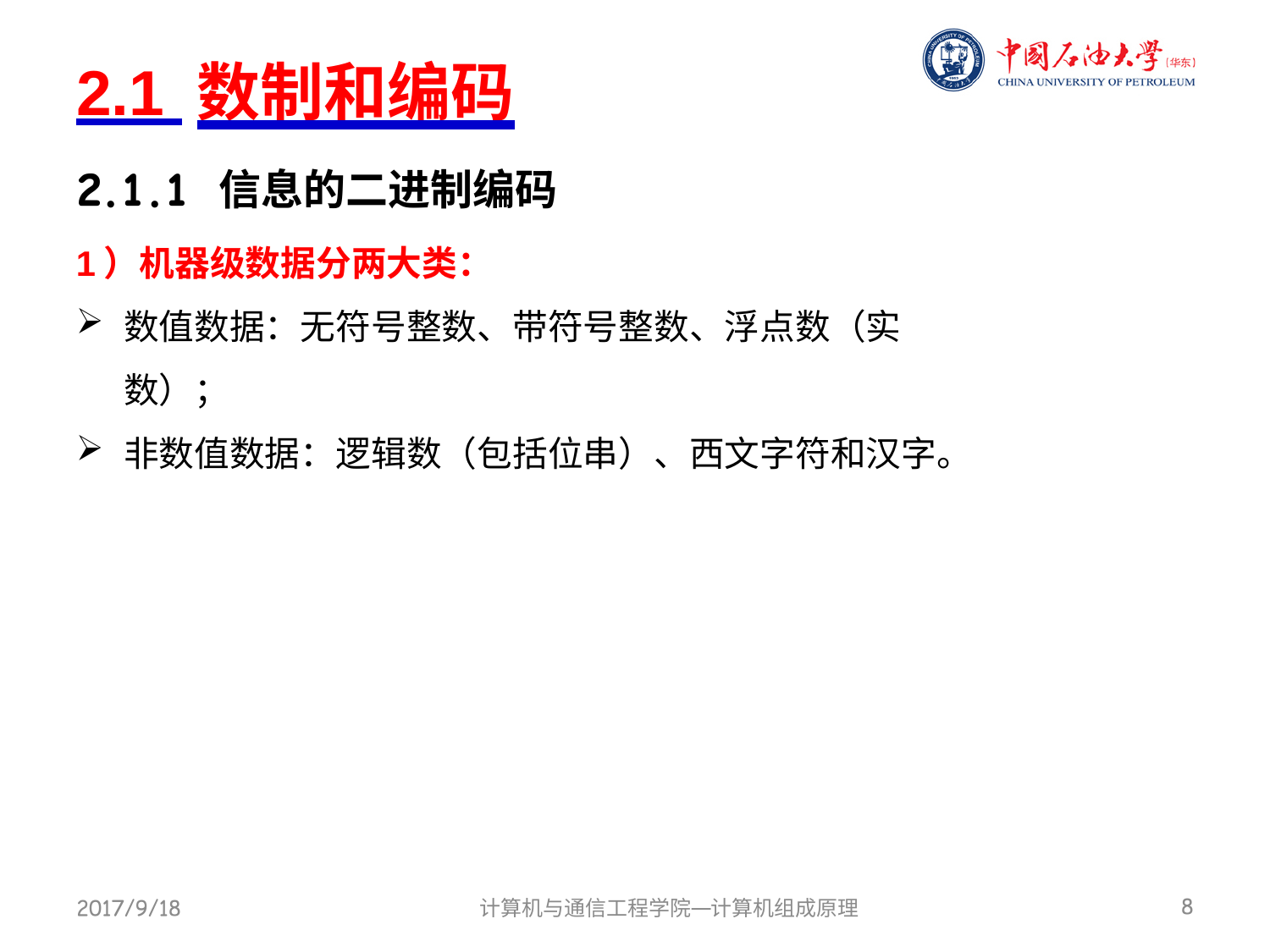

# 2.1 数制和编码
2.1.1 信息的二进制编码
1）机器级数据分两大类：
数值数据：无符号整数、带符号整数、浮点数（实数）；
非数值数据：逻辑数（包括位串）、西文字符和汉字。

2017/9/18
计算机与通信工程学院—计算机组成原理
8